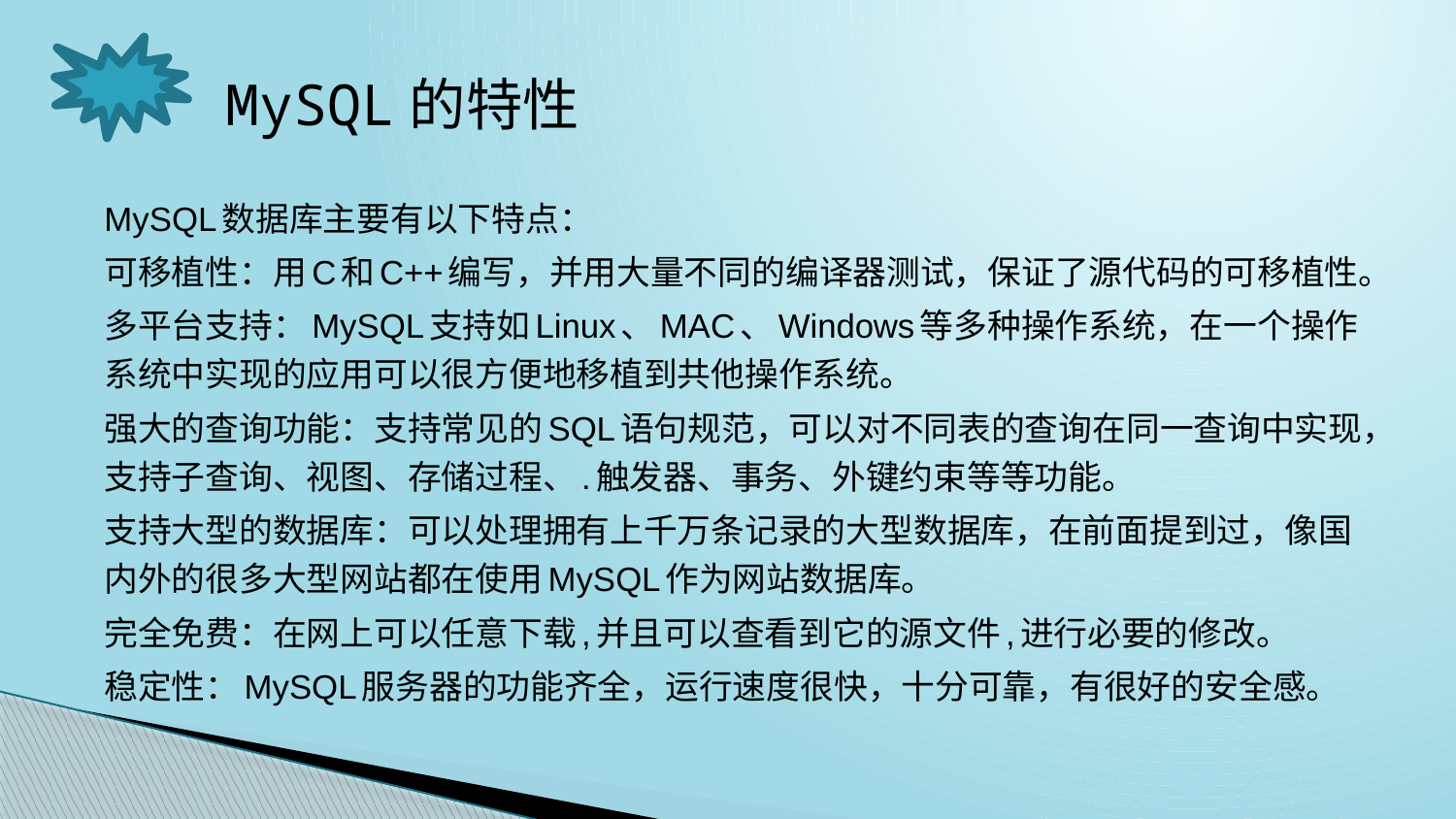

# MySQL的特性

MySQL数据库主要有以下特点：
可移植性：用C和C++编写，并用大量不同的编译器测试，保证了源代码的可移植性。
多平台支持：MySQL支持如Linux、MAC、Windows等多种操作系统，在一个操作系统中实现的应用可以很方便地移植到共他操作系统。
强大的查询功能：支持常见的SQL语句规范，可以对不同表的查询在同一查询中实现，支持子查询、视图、存储过程、.触发器、事务、外键约束等等功能。
支持大型的数据库：可以处理拥有上千万条记录的大型数据库，在前面提到过，像国内外的很多大型网站都在使用MySQL作为网站数据库。
完全免费：在网上可以任意下载,并且可以查看到它的源文件,进行必要的修改。
稳定性：MySQL服务器的功能齐全，运行速度很快，十分可靠，有很好的安全感。

5